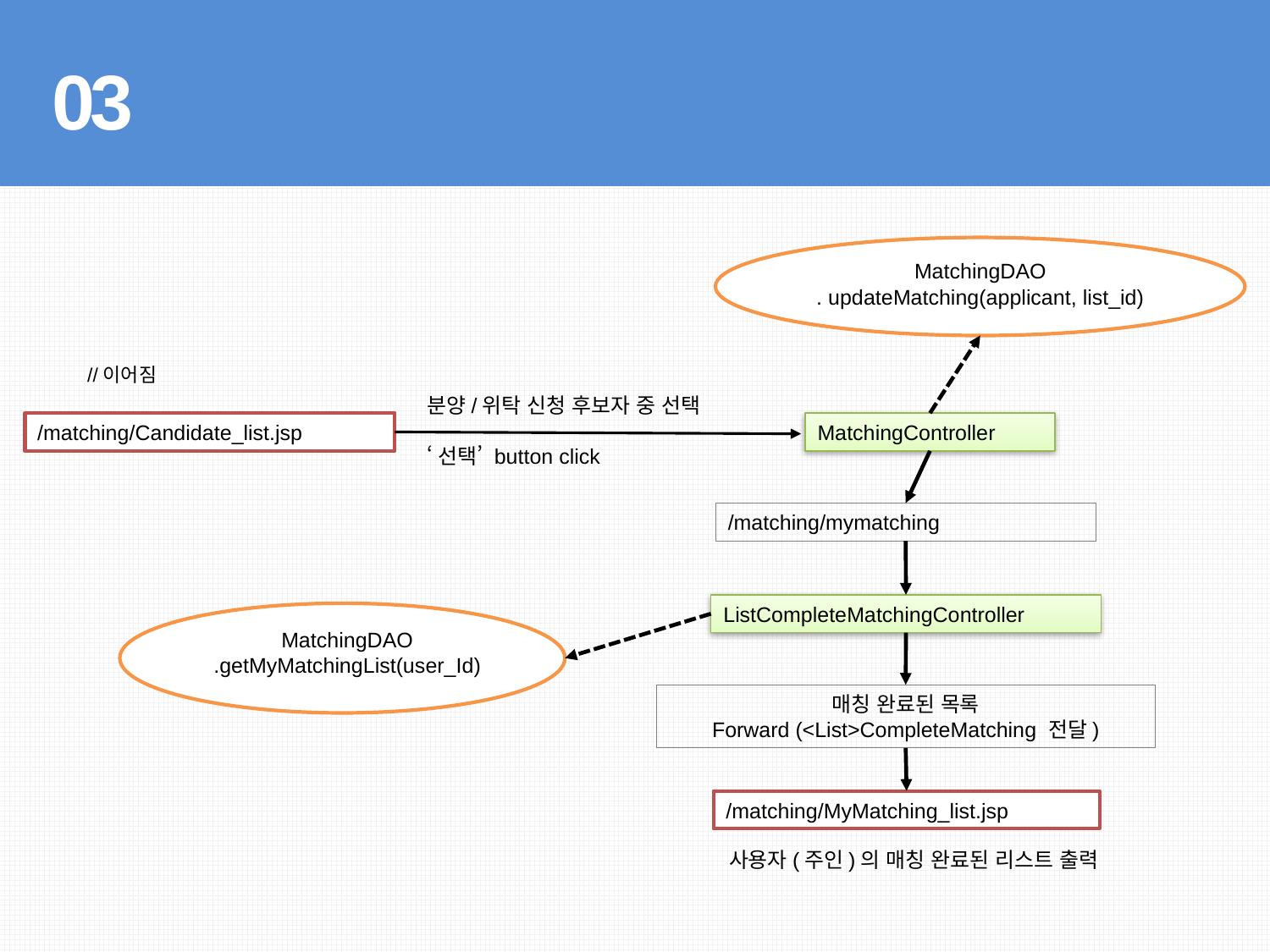

03
흐름도 (주인 입장 – 후보자 선택 및 매칭 완료)

MatchingDAO
. updateMatching(applicant, list_id)
//이어짐
분양/위탁 신청 후보자 중 선택

‘선택’ button click
/matching/Candidate_list.jsp
MatchingController
/matching/mymatching
ListCompleteMatchingController

MatchingDAO
.getMyMatchingList(user_Id)
매칭 완료된 목록
Forward (<List>CompleteMatching 전달)
/matching/MyMatching_list.jsp
사용자(주인)의 매칭 완료된 리스트 출력